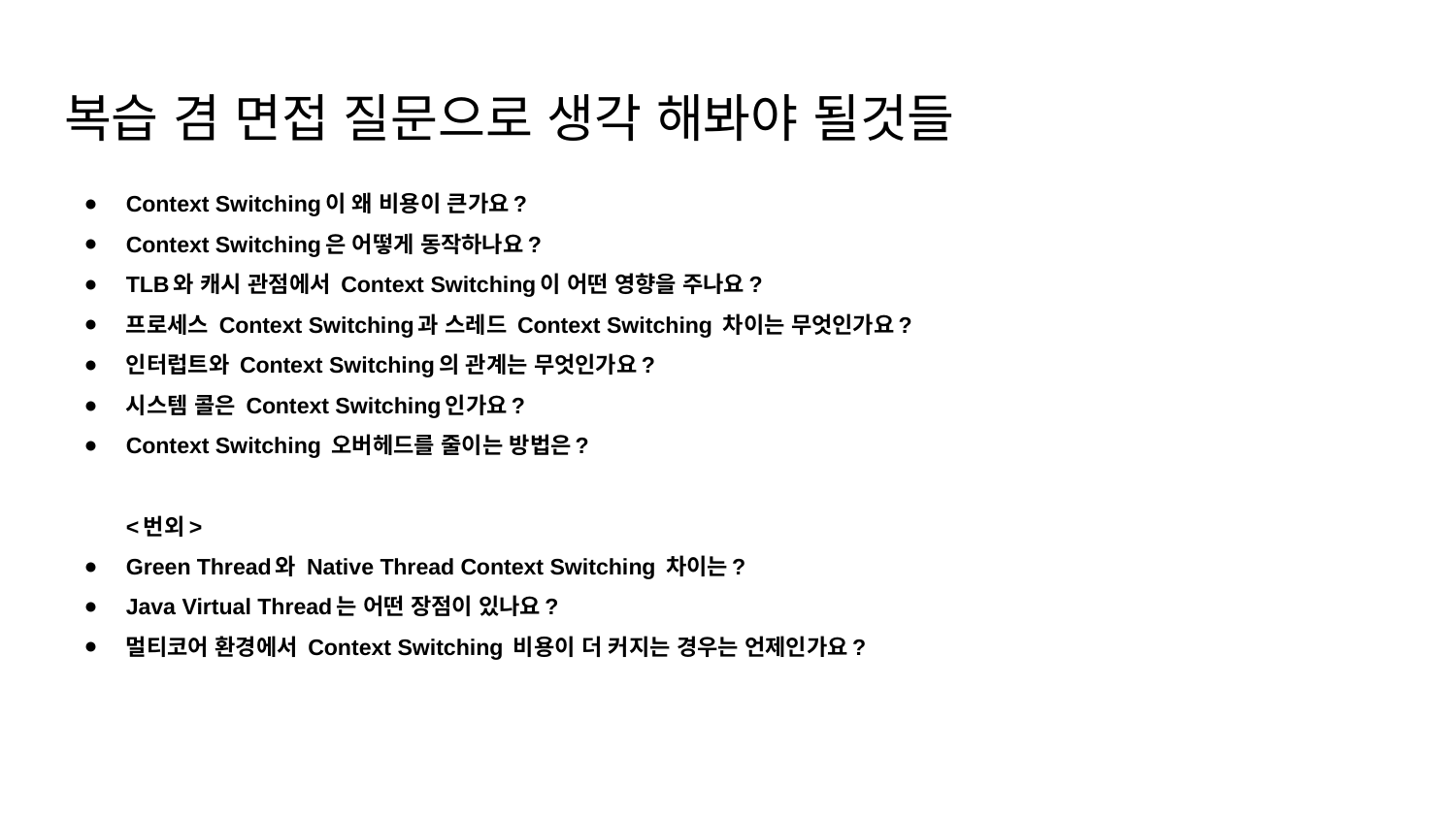

# 복습 겸 면접 질문으로 생각 해봐야 될것들
Context Switching이 왜 비용이 큰가요?
Context Switching은 어떻게 동작하나요?
TLB와 캐시 관점에서 Context Switching이 어떤 영향을 주나요?
프로세스 Context Switching과 스레드 Context Switching 차이는 무엇인가요?
인터럽트와 Context Switching의 관계는 무엇인가요?
시스템 콜은 Context Switching인가요?
Context Switching 오버헤드를 줄이는 방법은?

<번외>
Green Thread와 Native Thread Context Switching 차이는?
Java Virtual Thread는 어떤 장점이 있나요?
멀티코어 환경에서 Context Switching 비용이 더 커지는 경우는 언제인가요?